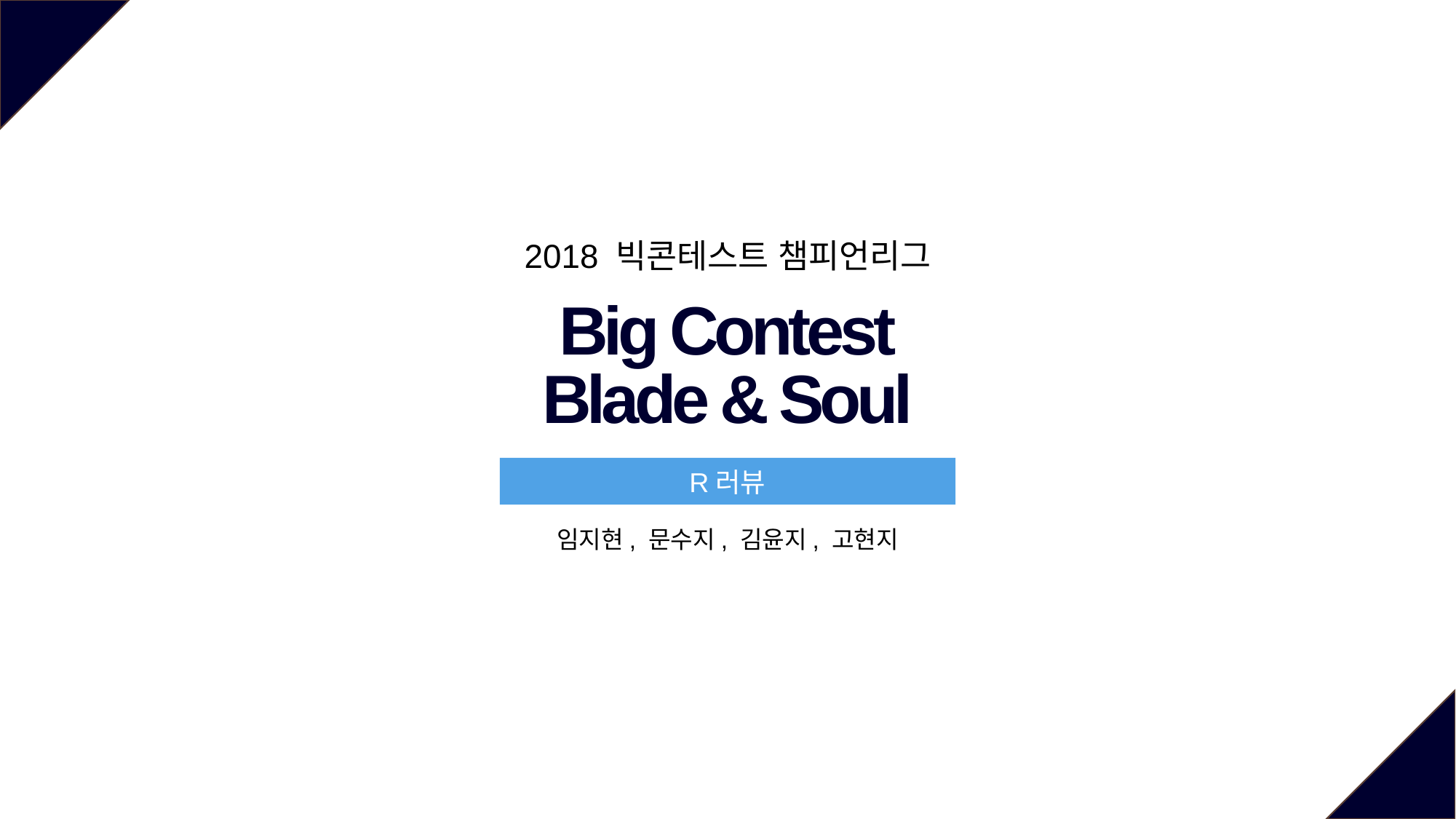

2018 빅콘테스트 챔피언리그
Big Contest
Blade & Soul
R러뷰
임지현, 문수지, 김윤지, 고현지